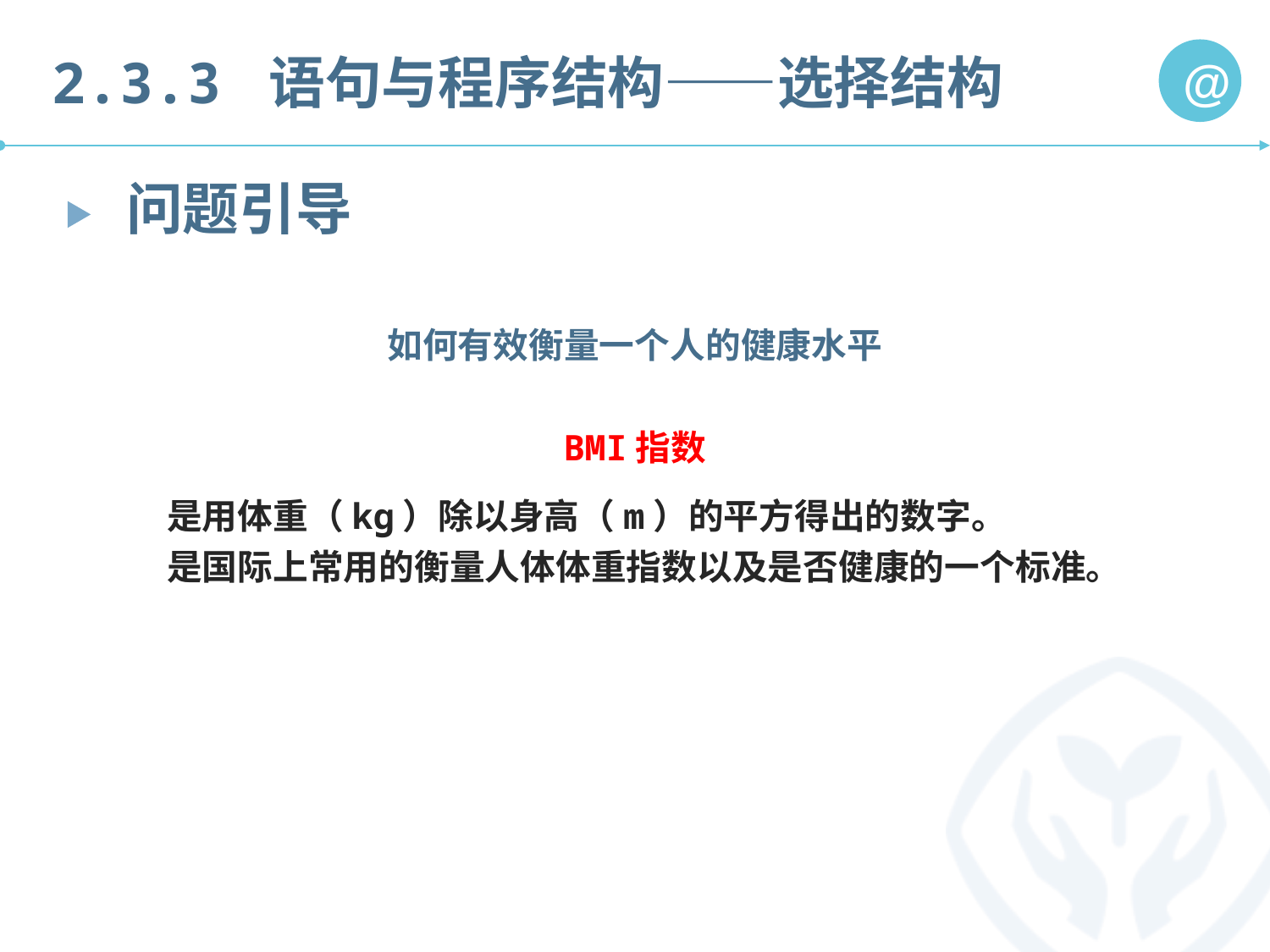

2.3.3 语句与程序结构——选择结构
问题引导

如何有效衡量一个人的健康水平
BMI指数
是用体重（kg）除以身高（m）的平方得出的数字。
是国际上常用的衡量人体体重指数以及是否健康的一个标准。